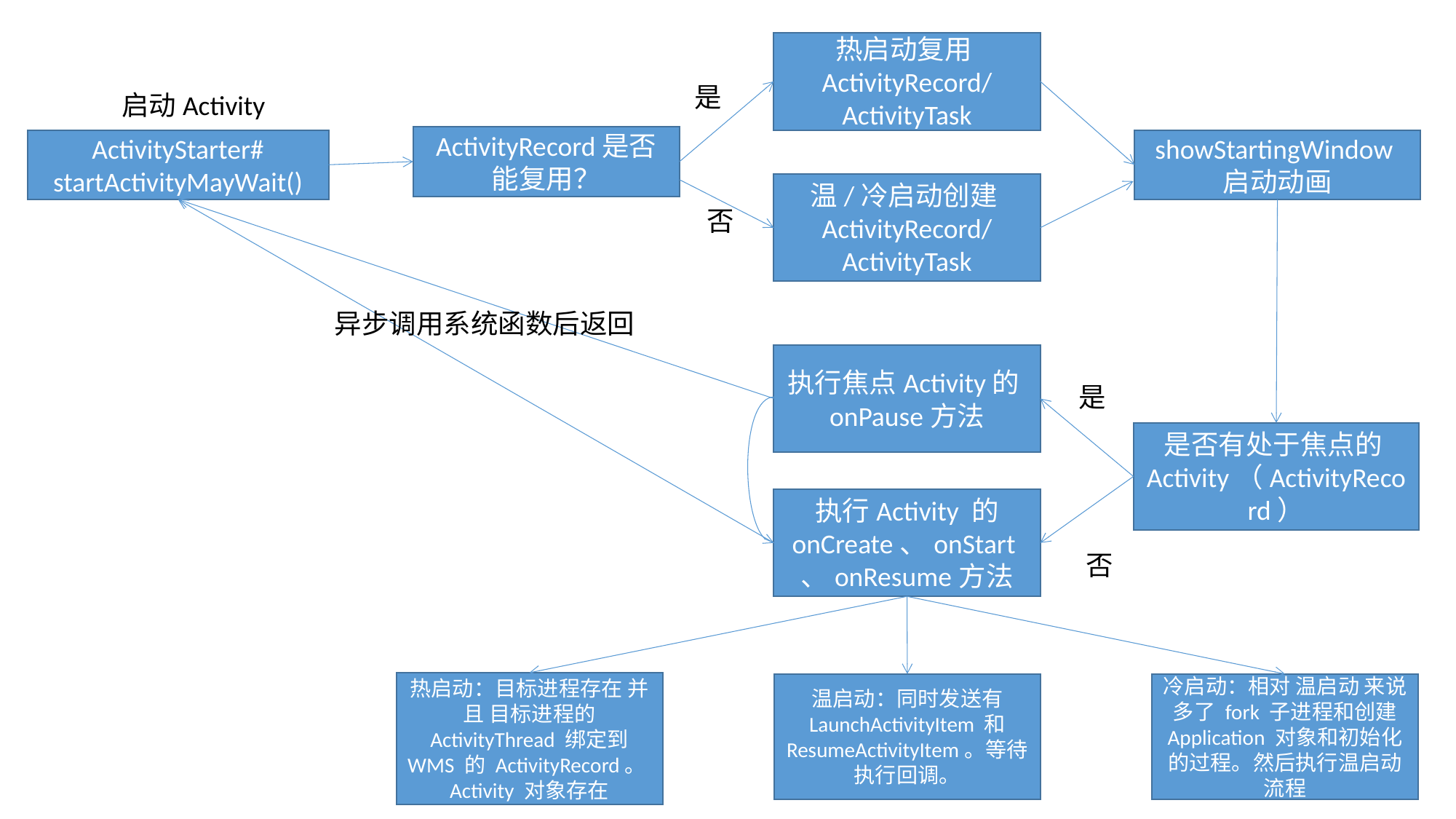

热启动复用ActivityRecord/
ActivityTask
是
启动Activity
ActivityRecord是否能复用？
ActivityStarter#
startActivityMayWait()
showStartingWindow启动动画
温/冷启动创建ActivityRecord/
ActivityTask
否
异步调用系统函数后返回
执行焦点Activity的onPause方法
是
是否有处于焦点的Activity（ActivityRecord）
执行Activity 的 onCreate、onStart、onResume方法
否
热启动：目标进程存在 并且 目标进程的 ActivityThread 绑定到 WMS 的 ActivityRecord。Activity 对象存在
温启动：同时发送有 LaunchActivityItem 和 ResumeActivityItem。等待执行回调。
冷启动：相对 温启动 来说多了 fork 子进程和创建 Application 对象和初始化 的过程。然后执行温启动流程